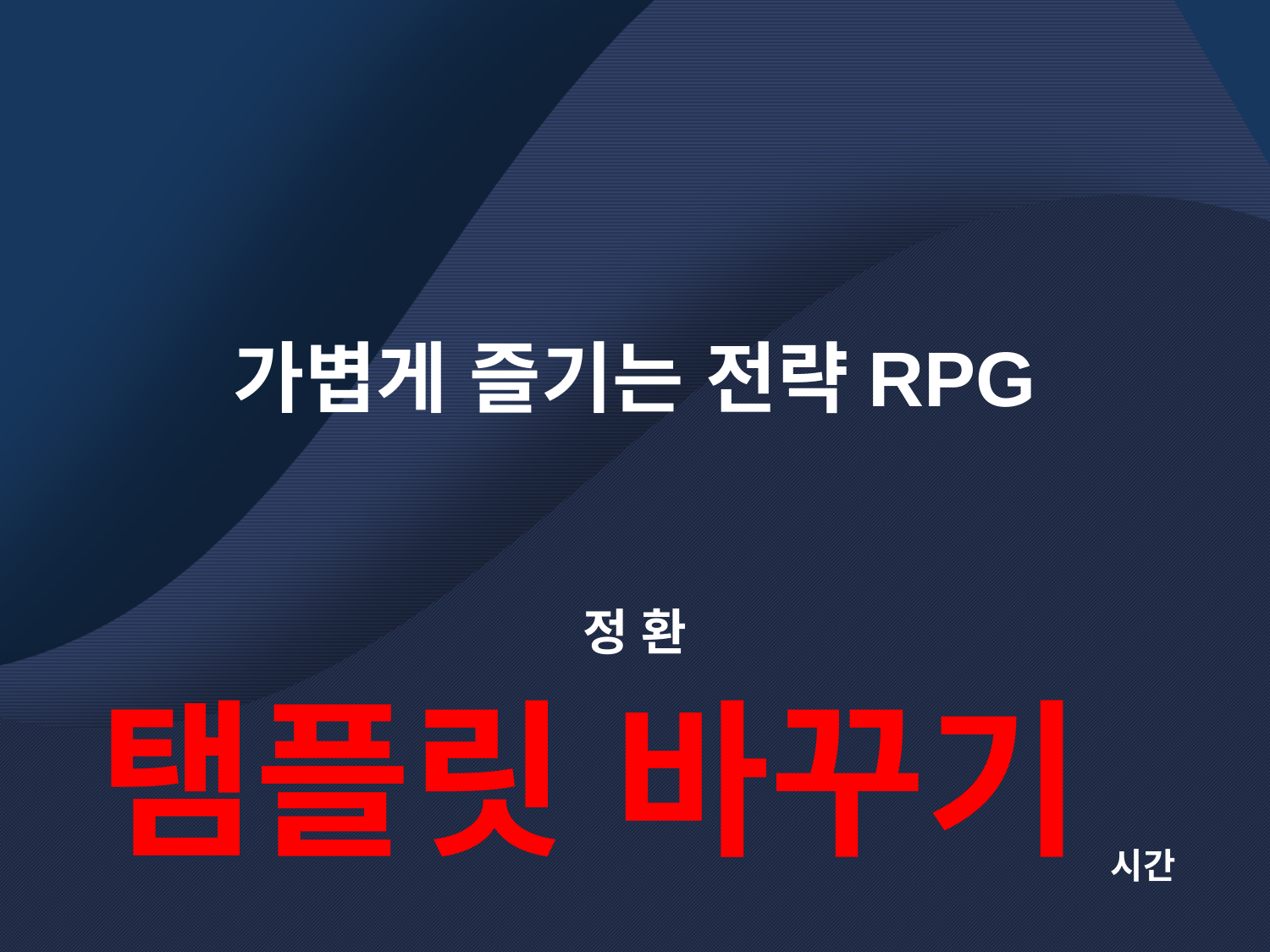

가볍게 즐기는 전략RPG
정 환
탬플릿 바꾸기
 시간
전체적으로 문서의 텍스트를 2폰트 정도 줄여서 작성하고 대신 추가로 이미지를 넣거나 중요한 부분을
강조하여 내용이해가 쉽도록 문서 구성을 개성 할 것!
게임 개발자 인터뷰 같은 것을 읽고 자신의 문장을 어떻게 작성 할지 고민해 볼 것!
나의 기준을 빼고 문서를 작성 할 것! 내가 맛있는 음식이 남도 동일하게 맛있는 것이 아니듯~!
유저와 개발자는 동일한 기준이 안 된다.